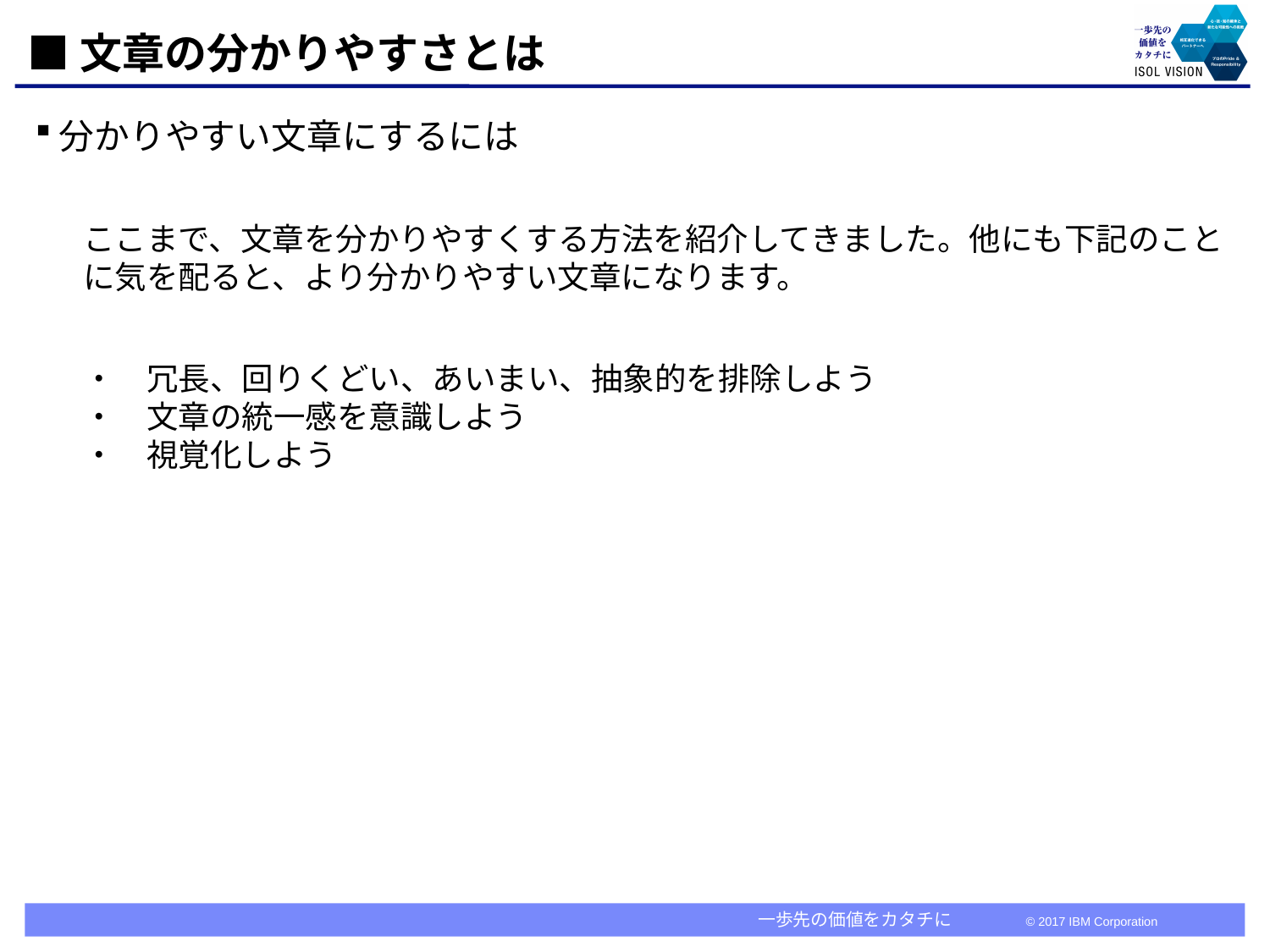

# ■文章の分かりやすさとは
分かりやすい文章にするには

ここまで、文章を分かりやすくする方法を紹介してきました。他にも下記のことに気を配ると、より分かりやすい文章になります。

・　冗長、回りくどい、あいまい、抽象的を排除しよう
・　文章の統一感を意識しよう
・　視覚化しよう